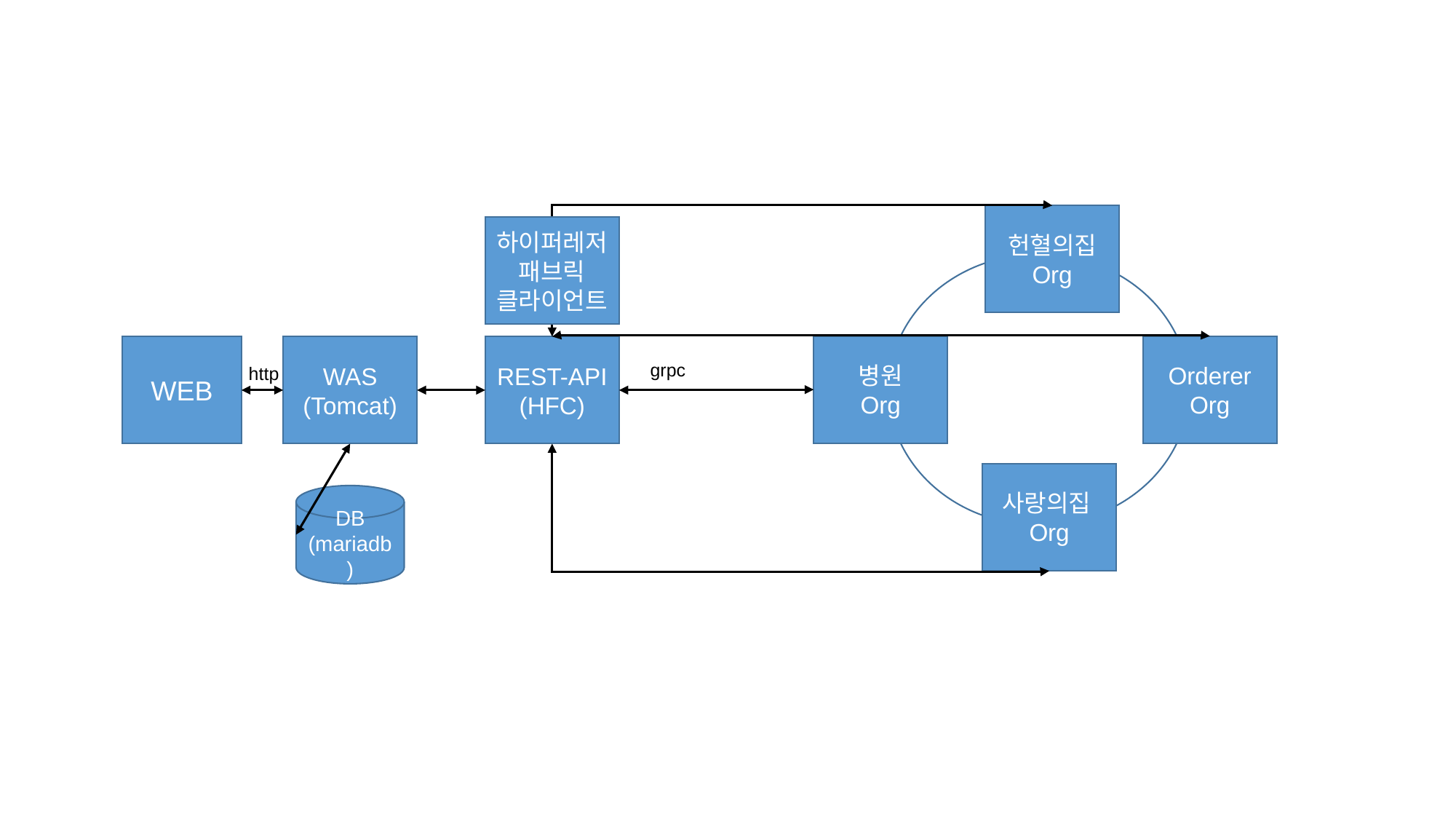

헌혈의집 Org
하이퍼레저 패브릭 클라이언트

Orderer
Org
병원
Org
WEB
WAS
(Tomcat)
REST-API
(HFC)
grpc
http
사랑의집Org
DB
(mariadb)